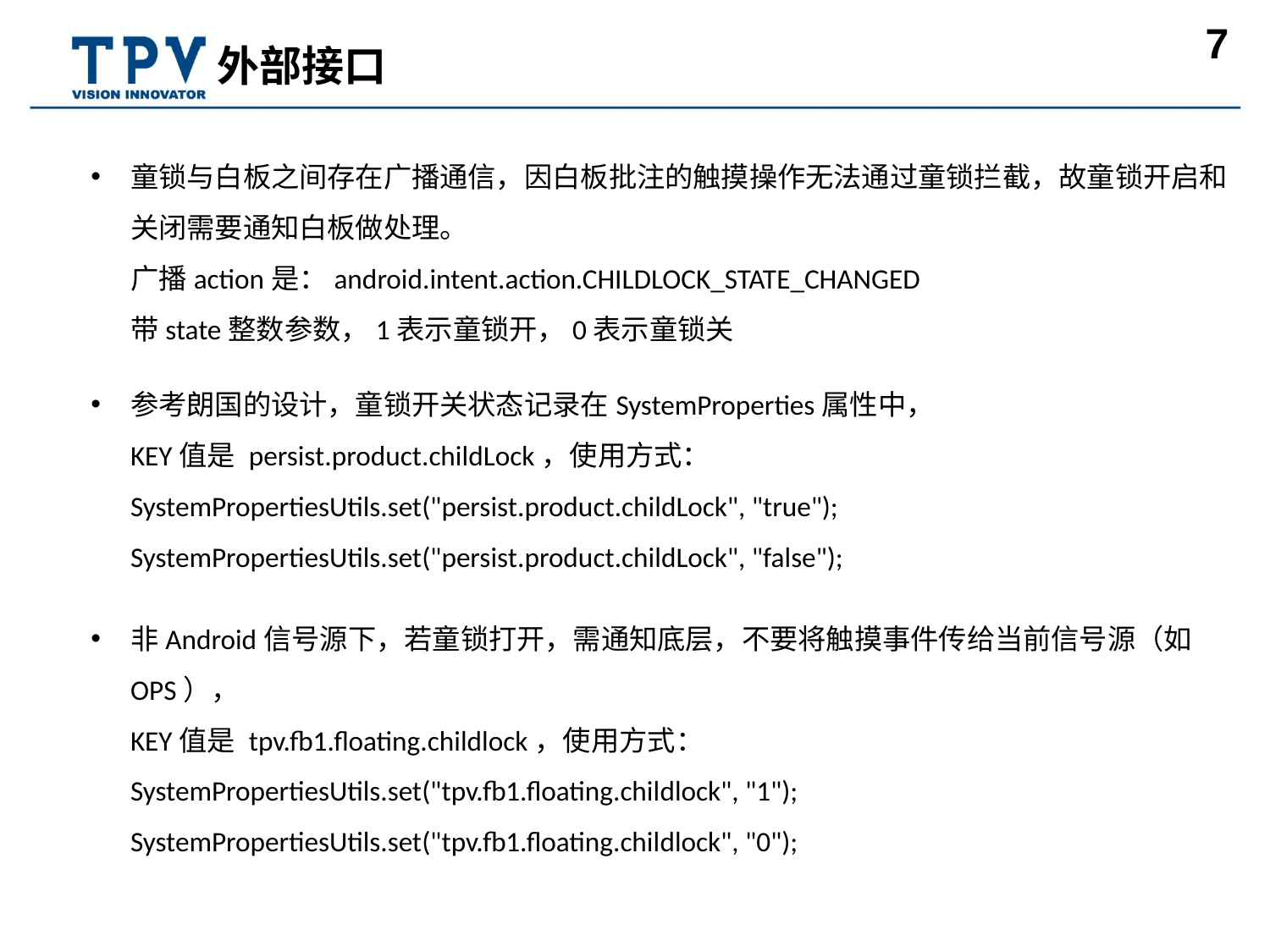

外部接口
童锁与白板之间存在广播通信，因白板批注的触摸操作无法通过童锁拦截，故童锁开启和关闭需要通知白板做处理。
广播action是：android.intent.action.CHILDLOCK_STATE_CHANGED
带state整数参数，1表示童锁开，0表示童锁关
参考朗国的设计，童锁开关状态记录在SystemProperties属性中，
KEY值是 persist.product.childLock，使用方式：
SystemPropertiesUtils.set("persist.product.childLock", "true");
SystemPropertiesUtils.set("persist.product.childLock", "false");
非Android信号源下，若童锁打开，需通知底层，不要将触摸事件传给当前信号源（如OPS），
KEY值是 tpv.fb1.floating.childlock，使用方式：
SystemPropertiesUtils.set("tpv.fb1.floating.childlock", "1");
SystemPropertiesUtils.set("tpv.fb1.floating.childlock", "0");